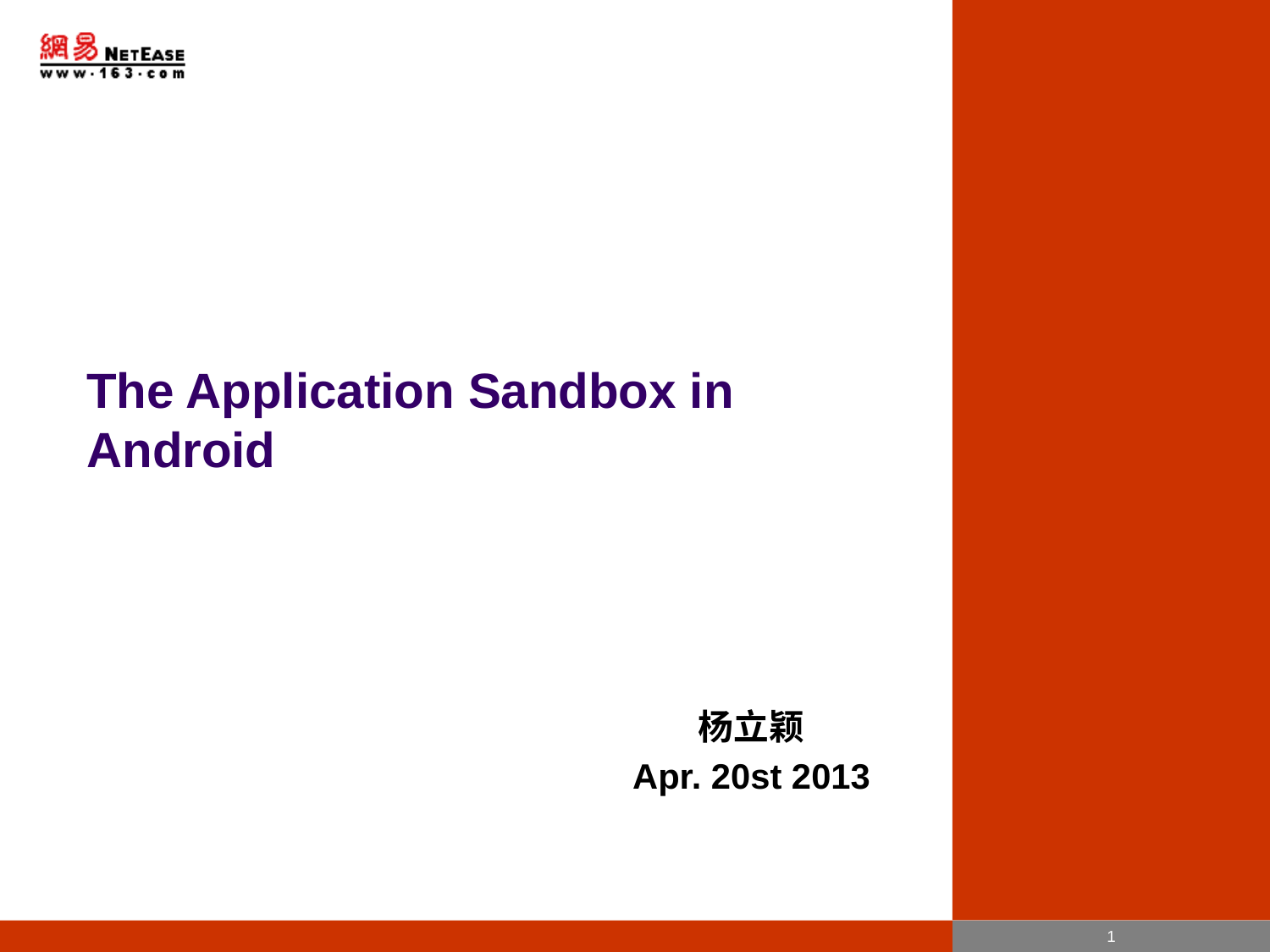

# The Application Sandbox in Android
杨立颖
Apr. 20st 2013

1